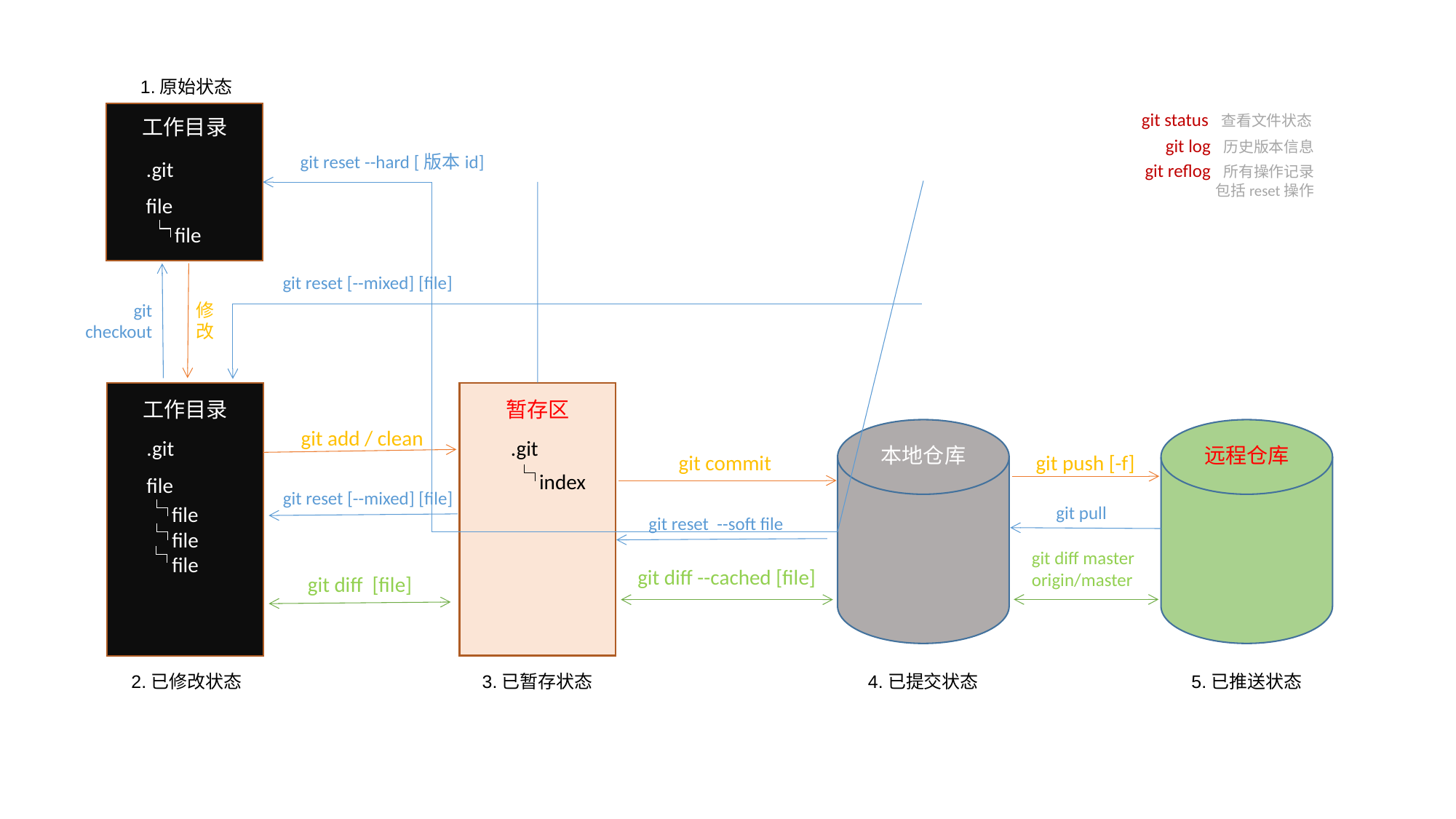

1.原始状态
git status  查看文件状态

工作目录
git log  历史版本信息
git reset --hard [版本id]
git reset  --soft file
.git
git reflog  所有操作记录
包括reset操作
file
file
git reset [--mixed] [file]
git reset [--mixed] [file]
git checkout
修改

工作目录

暂存区
git add / clean

本地仓库

远程仓库
.git
.git
git commit
git push [-f]
index
file
file
git pull
file
git diff master
origin/master
file
git diff --cached [file]
git diff  [file]
2.已修改状态
3.已暂存状态
4.已提交状态
5.已推送状态